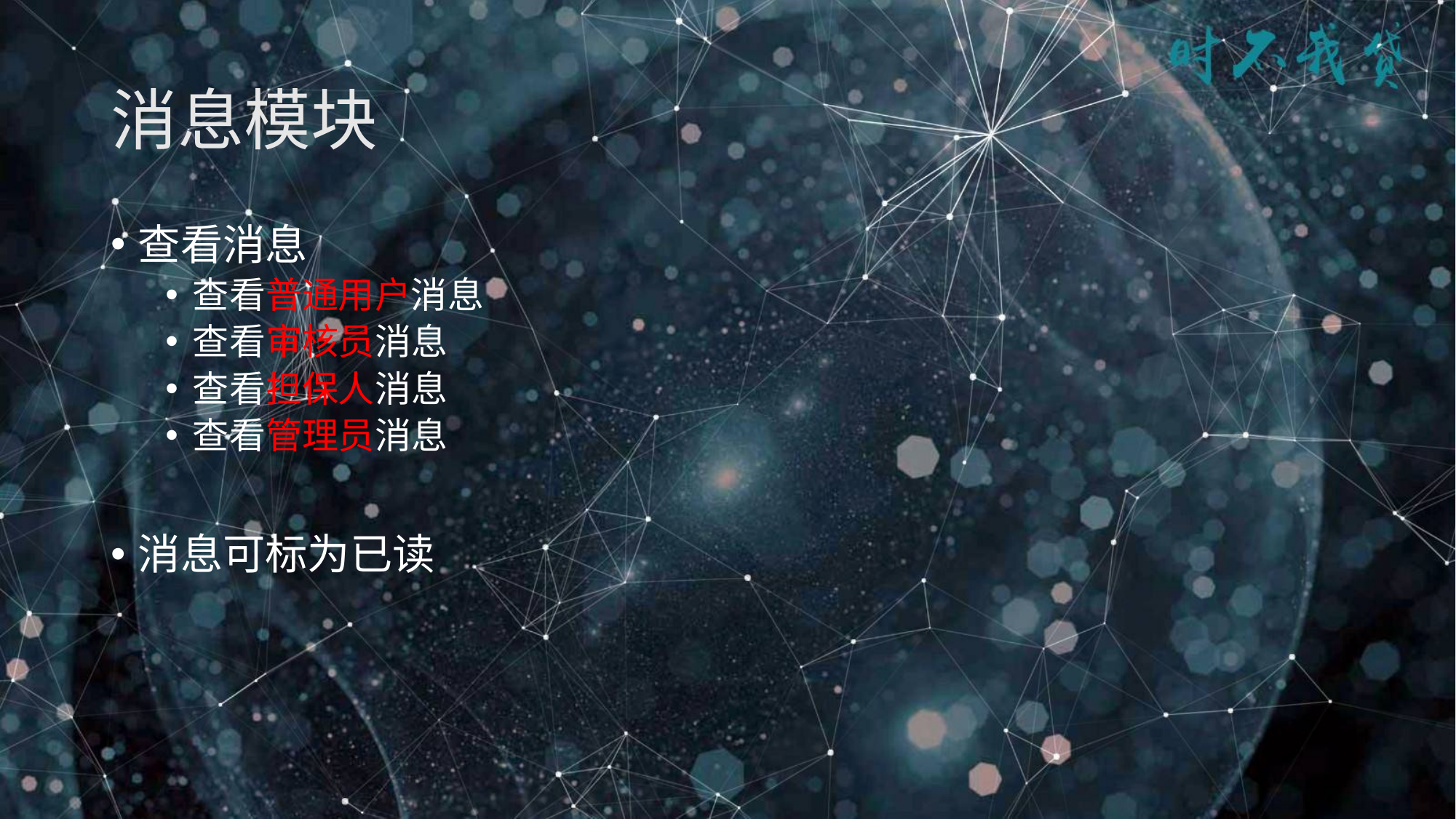

# 消息模块
查看消息
查看普通用户消息
查看审核员消息
查看担保人消息
查看管理员消息

消息可标为已读